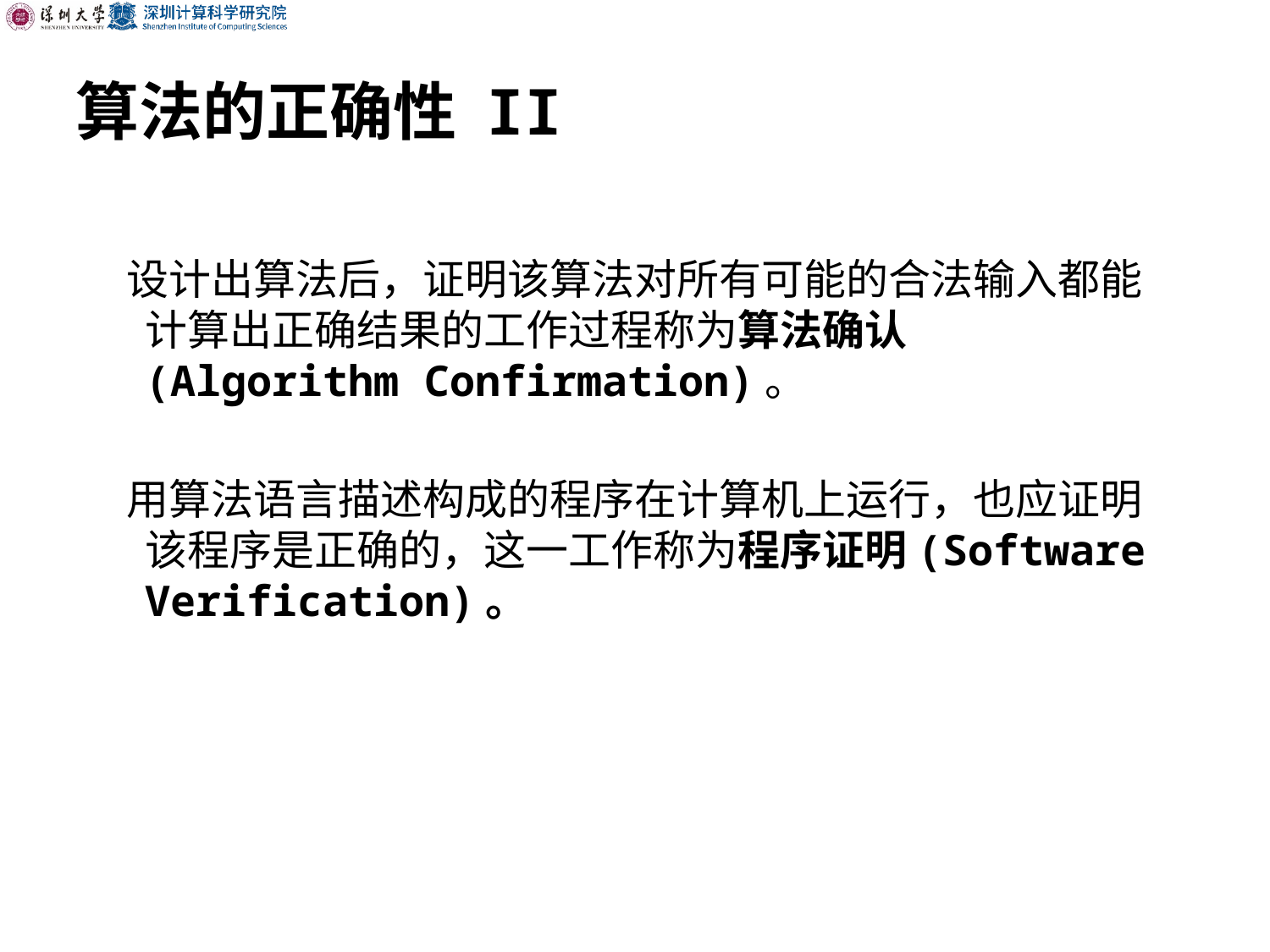

算法的正确性 II
  设计出算法后，证明该算法对所有可能的合法输入都能计算出正确结果的工作过程称为算法确认(Algorithm Confirmation)。

  用算法语言描述构成的程序在计算机上运行，也应证明该程序是正确的，这一工作称为程序证明(Software Verification)。